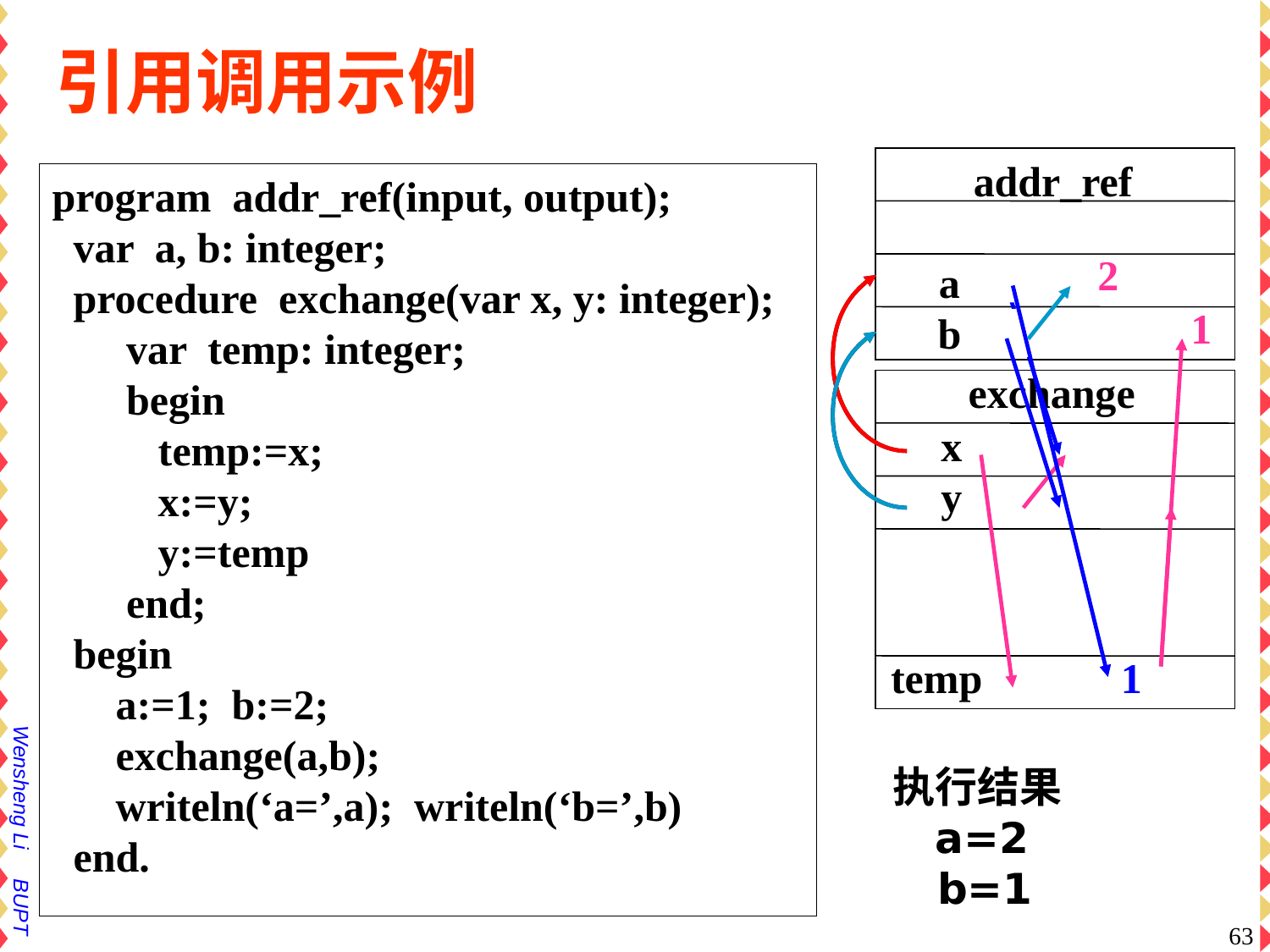

# 引用调用示例
addr_ref

a
b

program  addr_ref(input, output);
  var  a, b: integer;
  procedure  exchange(var x, y: integer);
       var  temp: integer;
       begin
          temp:=x;
          x:=y;
          y:=temp
       end;
  begin
      a:=1;  b:=2;
      exchange(a,b);
      writeln(‘a=’,a);  writeln(‘b=’,b)
  end.
1
         2

2
          1

exchange

x
y

temp

1
执行结果
    a=2
   b=1

63